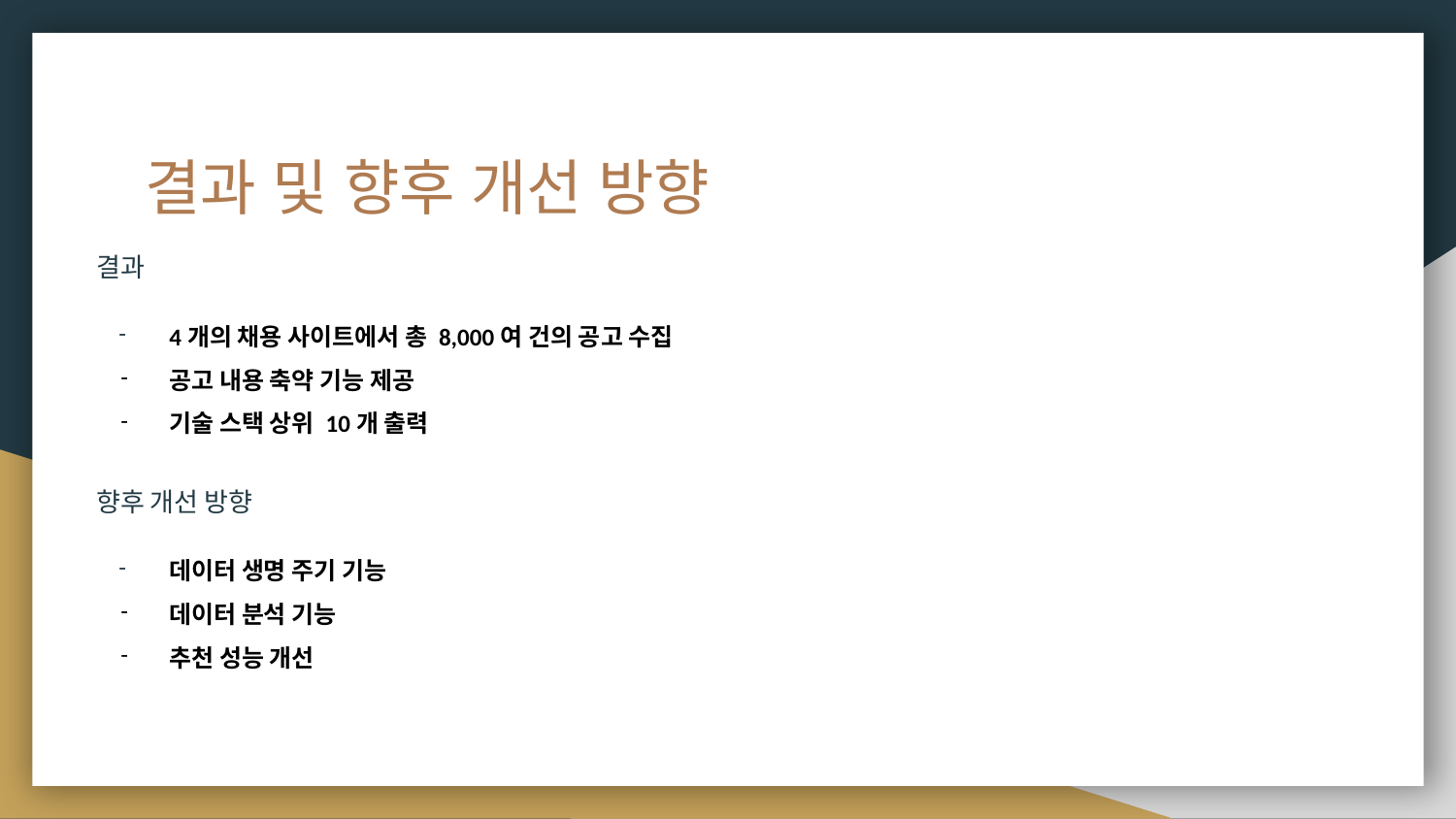

# 결과 및 향후 개선 방향
결과
4개의 채용 사이트에서 총 8,000여 건의 공고 수집
공고 내용 축약 기능 제공
기술 스택 상위 10개 출력

향후 개선 방향
데이터 생명 주기 기능
데이터 분석 기능
추천 성능 개선